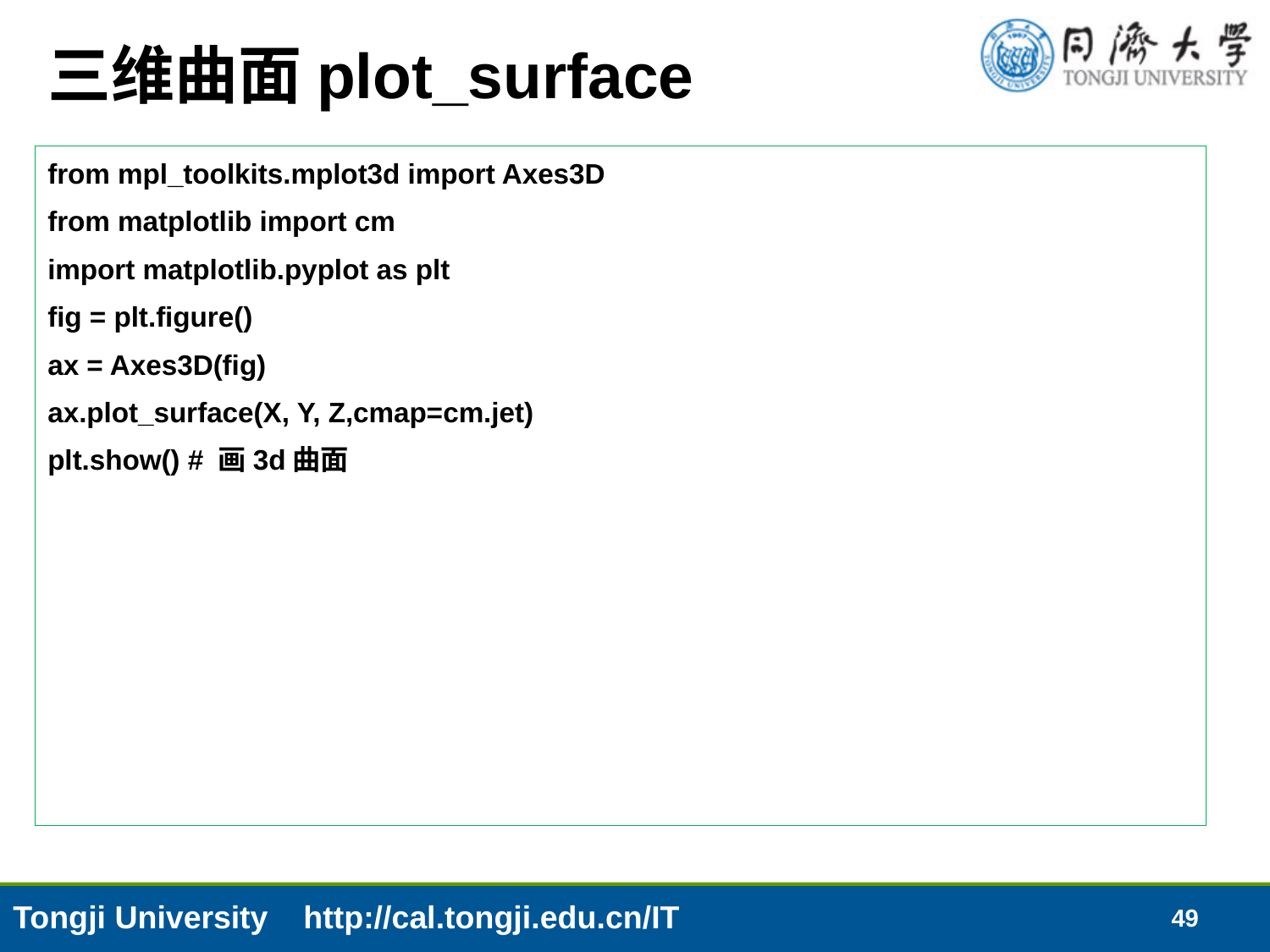

# 三维曲面plot_surface
from mpl_toolkits.mplot3d import Axes3D
from matplotlib import cm
import matplotlib.pyplot as plt
fig = plt.figure()
ax = Axes3D(fig)
ax.plot_surface(X, Y, Z,cmap=cm.jet)
plt.show() # 画3d曲面